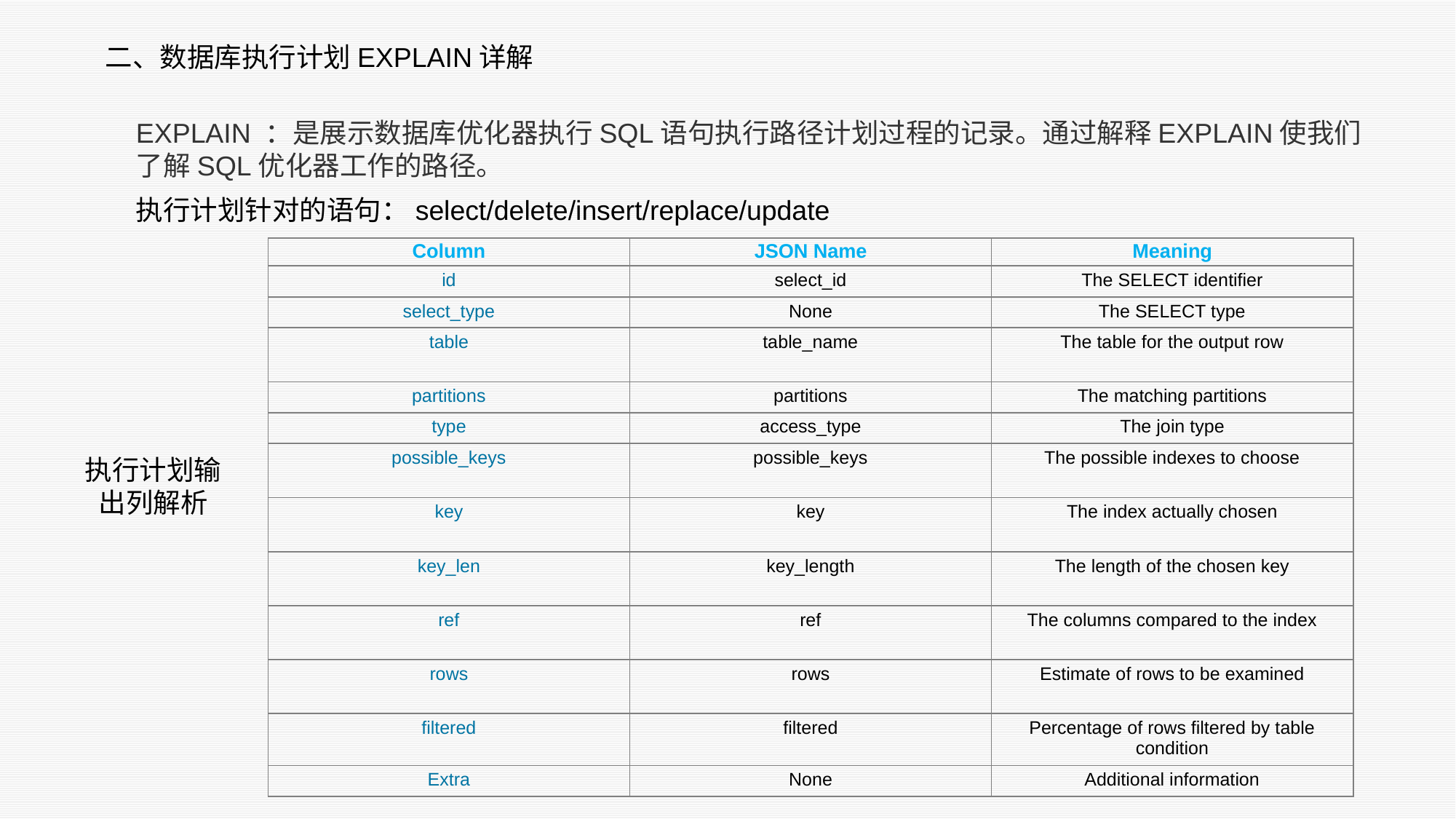

二、数据库执行计划EXPLAIN详解
EXPLAIN ：是展示数据库优化器执行SQL语句执行路径计划过程的记录。通过解释EXPLAIN使我们了解SQL优化器工作的路径。
执行计划针对的语句：select/delete/insert/replace/update
| Column | JSON Name | Meaning |
| --- | --- | --- |
| id | select\_id | The SELECT identifier |
| select\_type | None | The SELECT type |
| table | table\_name | The table for the output row |
| partitions | partitions | The matching partitions |
| type | access\_type | The join type |
| possible\_keys | possible\_keys | The possible indexes to choose |
| key | key | The index actually chosen |
| key\_len | key\_length | The length of the chosen key |
| ref | ref | The columns compared to the index |
| rows | rows | Estimate of rows to be examined |
| filtered | filtered | Percentage of rows filtered by table condition |
| Extra | None | Additional information |
执行计划输出列解析